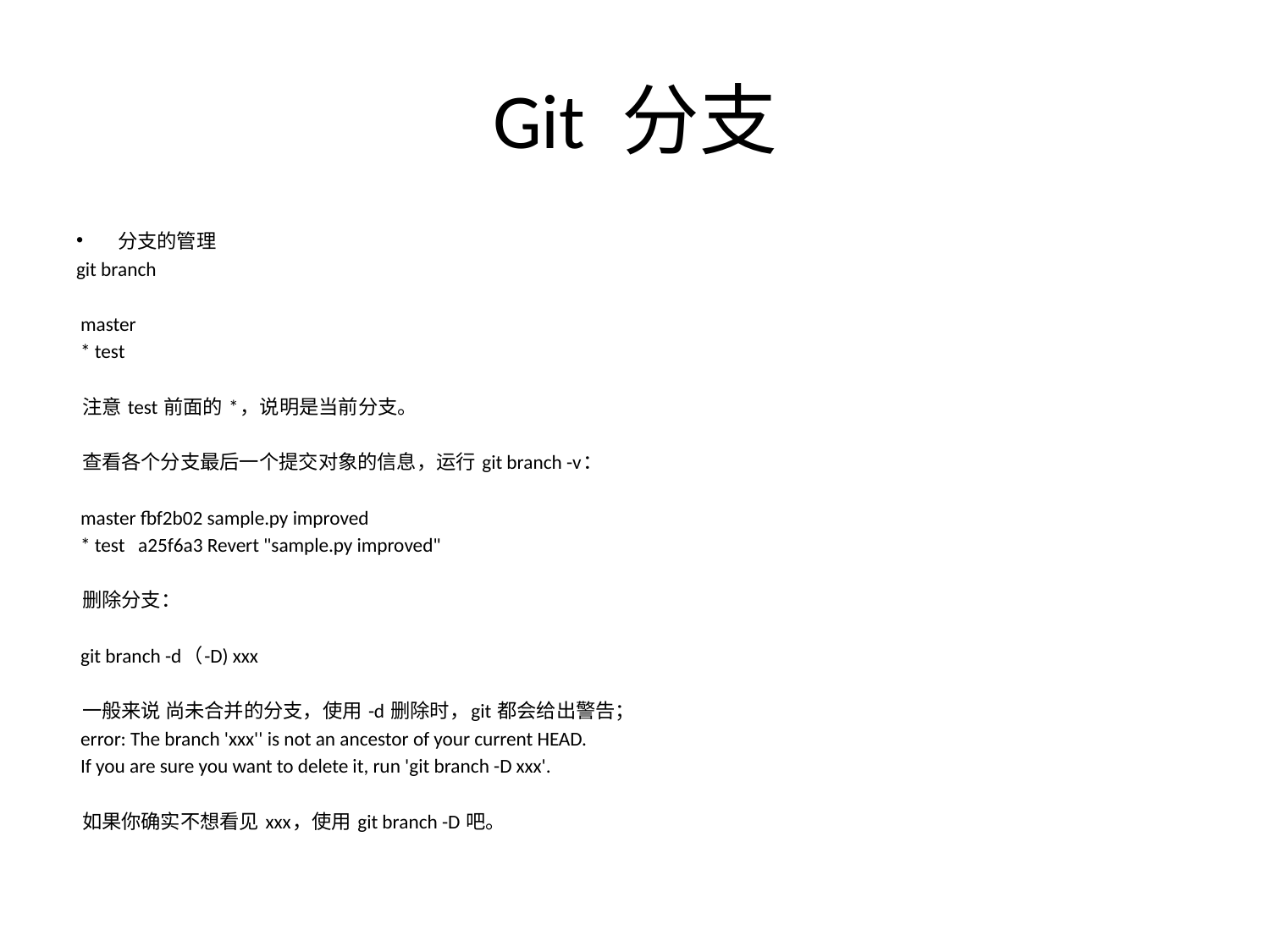

# Git 分支
分支的管理
git branch

 master
 * test

 注意 test 前面的 *，说明是当前分支。

 查看各个分支最后一个提交对象的信息，运行 git branch -v：

 master fbf2b02 sample.py improved
 * test   a25f6a3 Revert "sample.py improved"

 删除分支：

 git branch -d（-D) xxx

 一般来说 尚未合并的分支，使用 -d 删除时，git 都会给出警告；
 error: The branch 'xxx'' is not an ancestor of your current HEAD.
 If you are sure you want to delete it, run 'git branch -D xxx'.

 如果你确实不想看见 xxx，使用 git branch -D 吧。